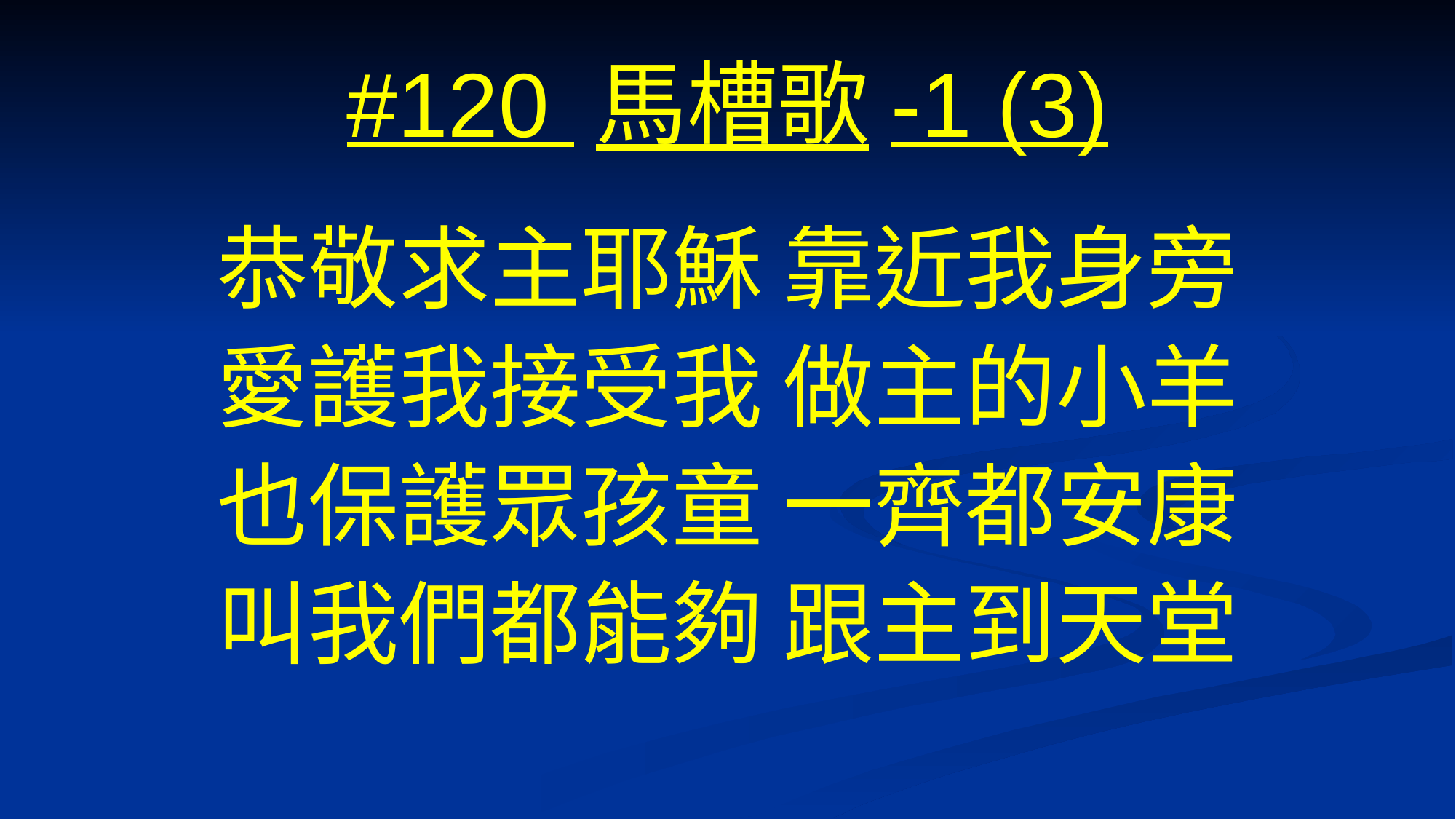

# #120 馬槽歌-1 (3)
恭敬求主耶穌 靠近我身旁
愛護我接受我 做主的小羊
也保護眾孩童 一齊都安康
叫我們都能夠 跟主到天堂